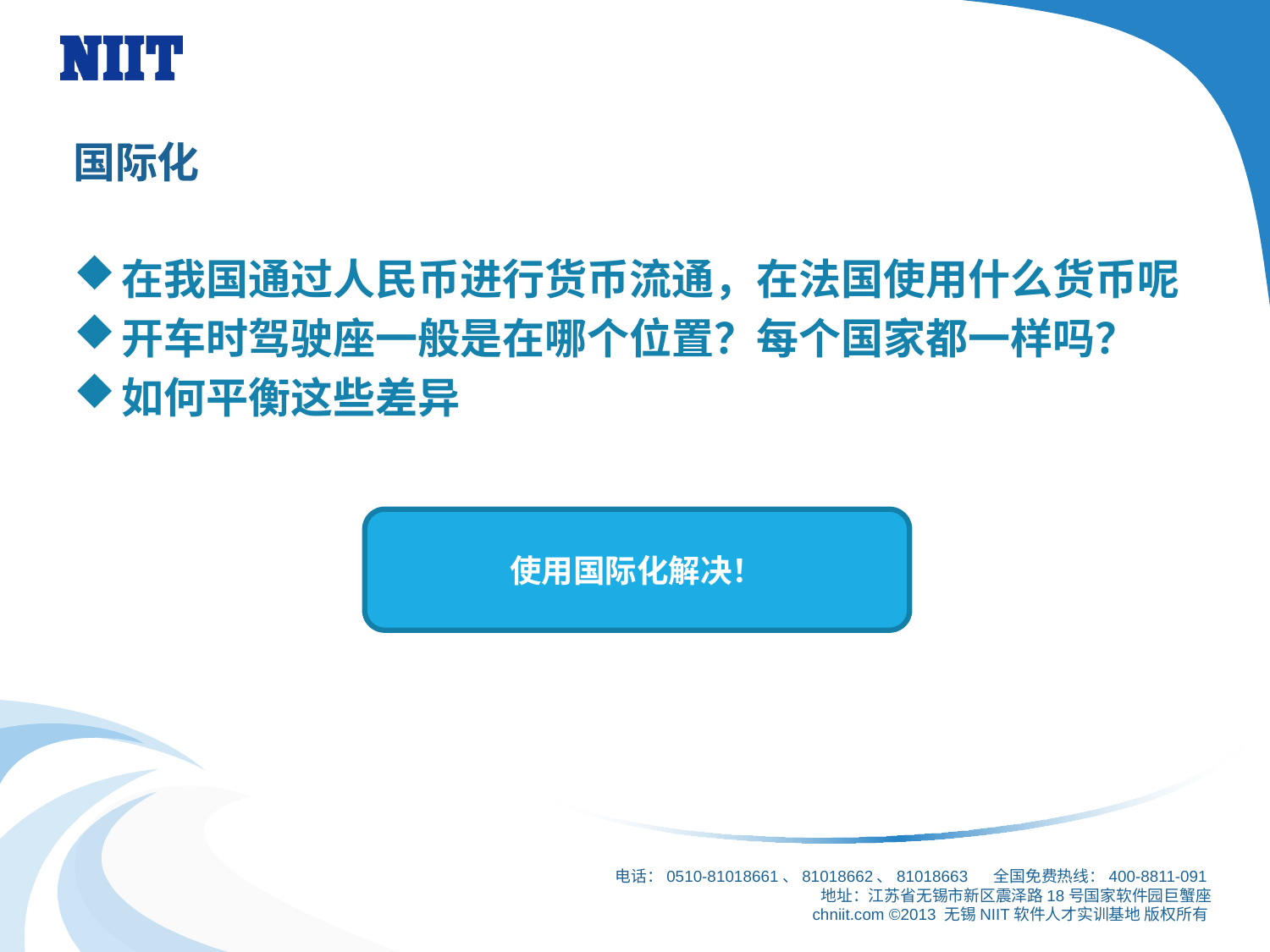

# 国际化
在我国通过人民币进行货币流通，在法国使用什么货币呢
开车时驾驶座一般是在哪个位置？每个国家都一样吗？
如何平衡这些差异

使用国际化解决！